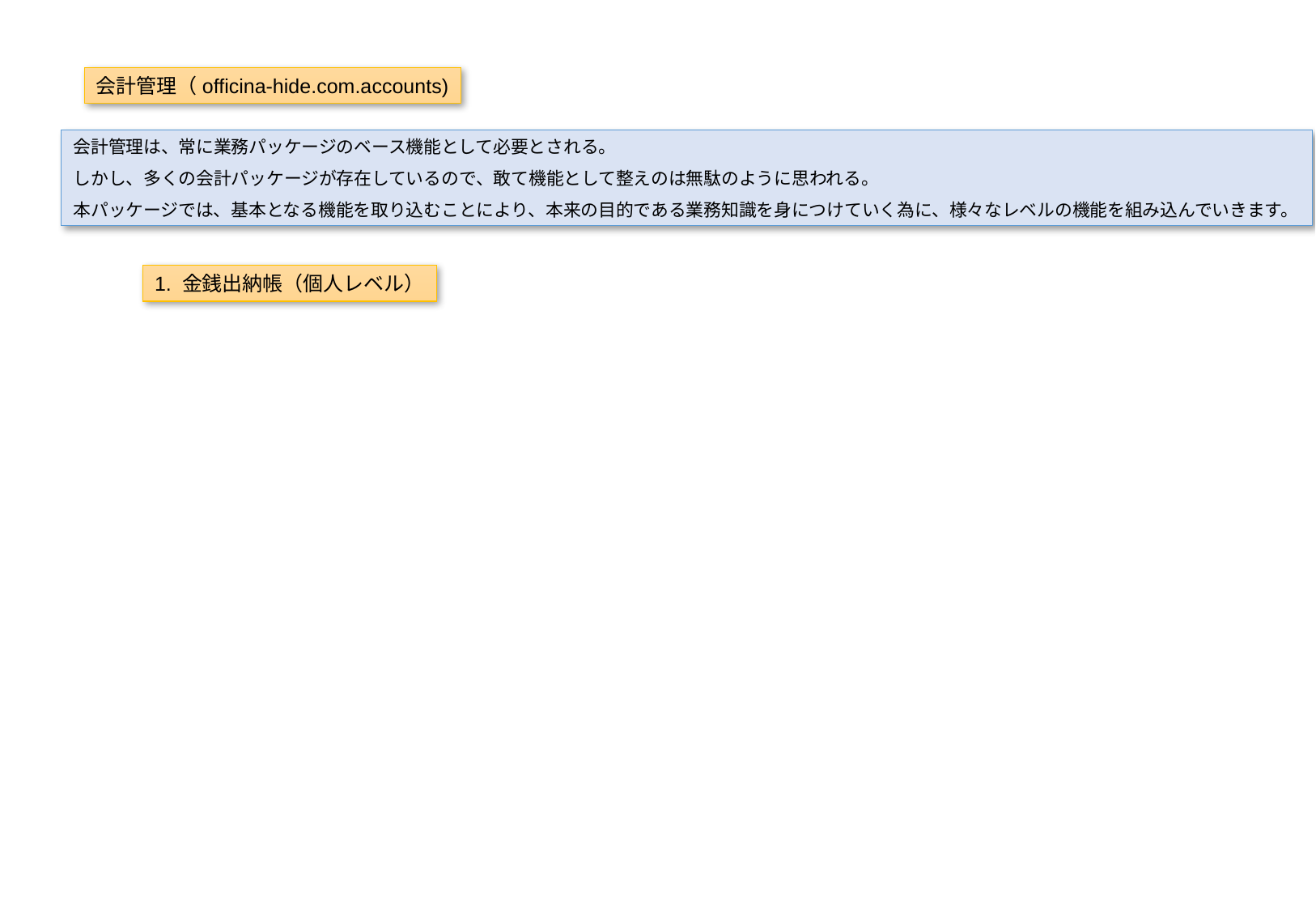

会計管理（officina-hide.com.accounts)
会計管理は、常に業務パッケージのベース機能として必要とされる。
しかし、多くの会計パッケージが存在しているので、敢て機能として整えのは無駄のように思われる。
本パッケージでは、基本となる機能を取り込むことにより、本来の目的である業務知識を身につけていく為に、様々なレベルの機能を組み込んでいきます。
1. 金銭出納帳（個人レベル）